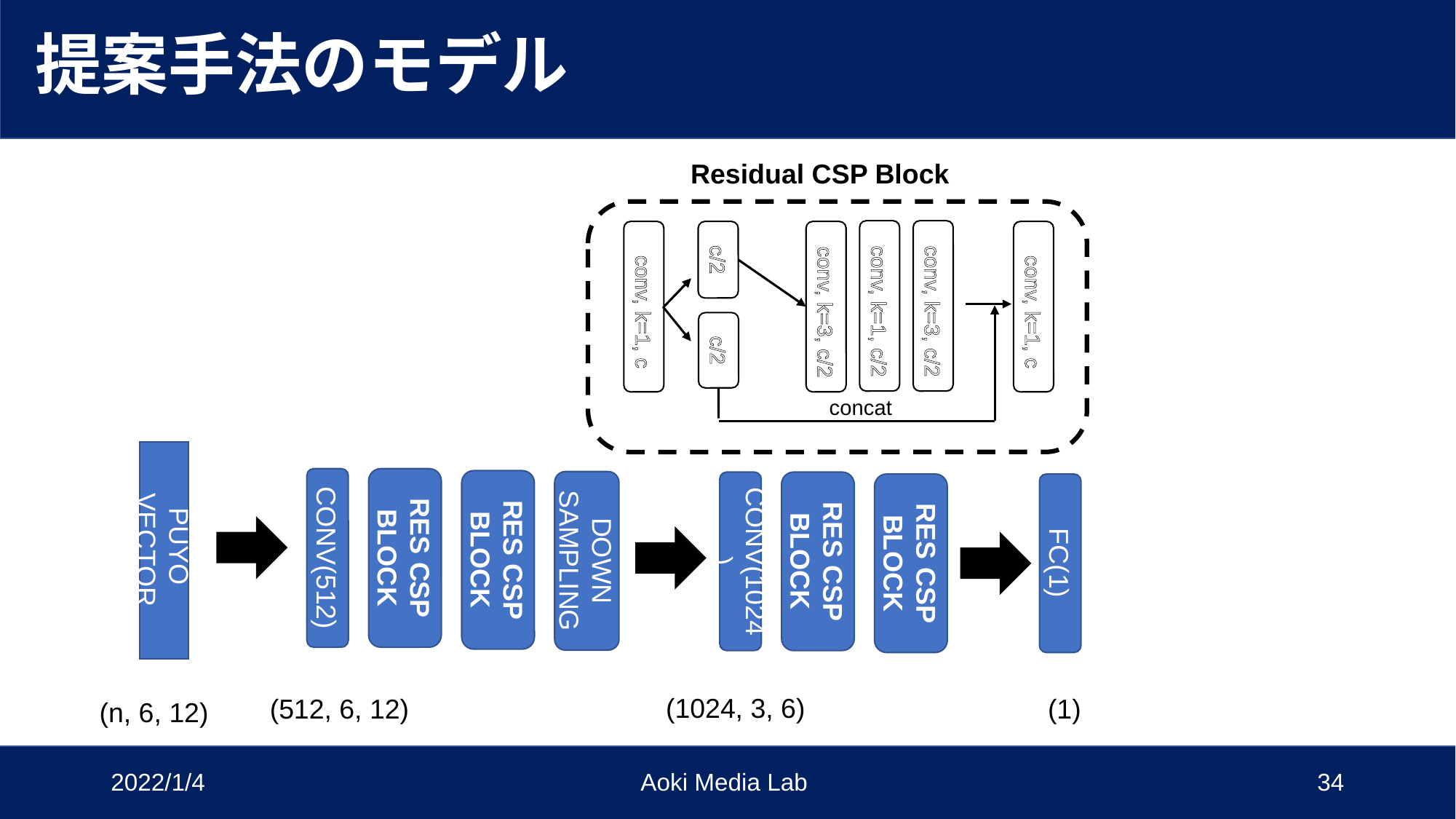

# 提案手法のモデル
Residual CSP Block

zconv, k=1, c/2
zconv, k=3, c/2
zconv, k=1, c
c/2
zconv, k=3, c/2
zconv, k=1, c
c/2
concat
PUYO  VECTOR
CONV(512)
RES CSP BLOCK
RES CSP BLOCK
DOWN SAMPLING
CONV(1024)
RES CSP BLOCK
RES CSP BLOCK
FC(1)

(1024, 3, 6)
(512, 6, 12)
(1)
(n, 6, 12)
2022/1/4
Aoki Media Lab
34